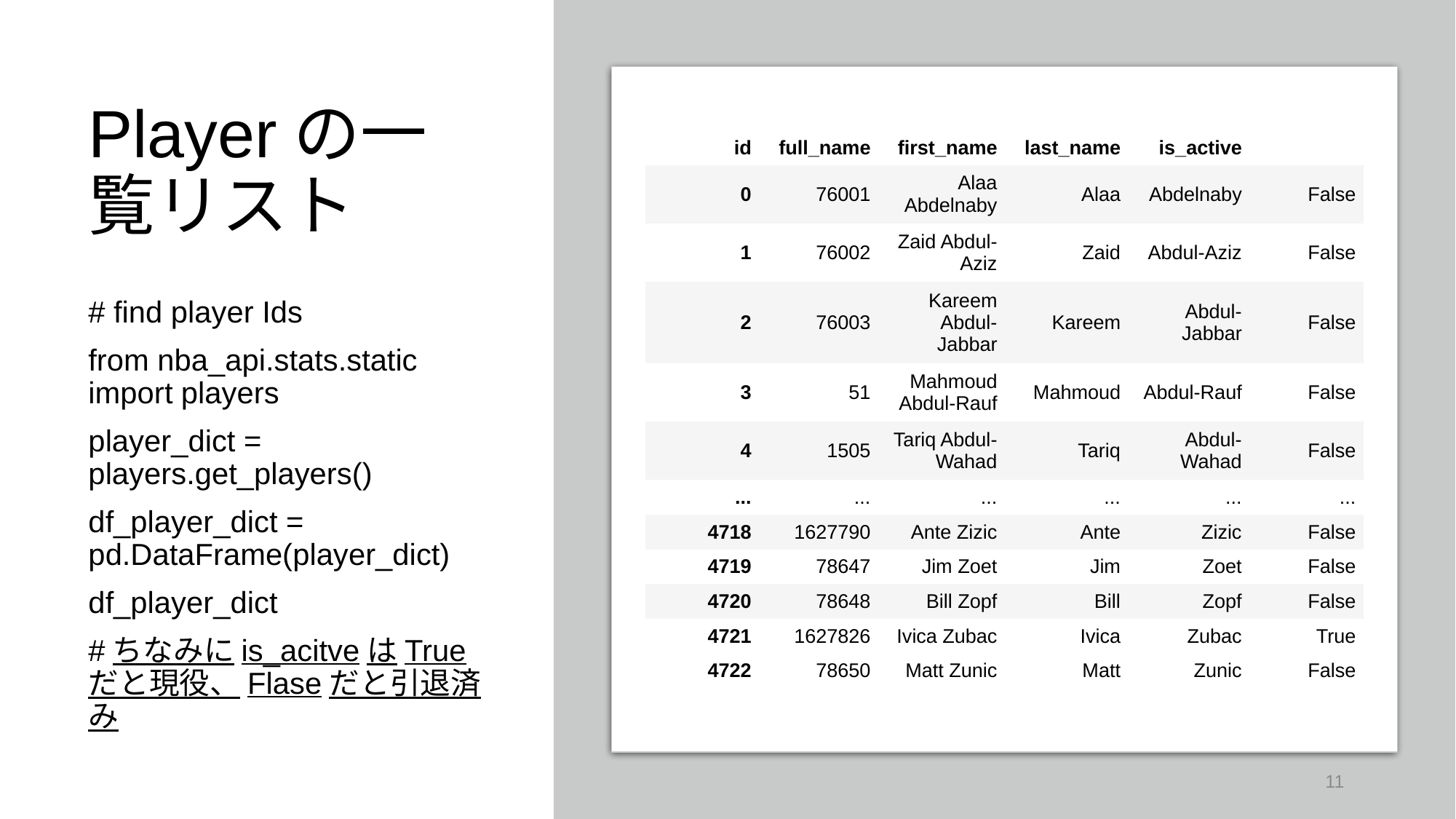

# Playerの一覧リスト
| id | full\_name | first\_name | last\_name | is\_active |  |
| --- | --- | --- | --- | --- | --- |
| 0 | 76001 | Alaa Abdelnaby | Alaa | Abdelnaby | False |
| 1 | 76002 | Zaid Abdul-Aziz | Zaid | Abdul-Aziz | False |
| 2 | 76003 | Kareem Abdul-Jabbar | Kareem | Abdul-Jabbar | False |
| 3 | 51 | Mahmoud Abdul-Rauf | Mahmoud | Abdul-Rauf | False |
| 4 | 1505 | Tariq Abdul-Wahad | Tariq | Abdul-Wahad | False |
| ... | ... | ... | ... | ... | ... |
| 4718 | 1627790 | Ante Zizic | Ante | Zizic | False |
| 4719 | 78647 | Jim Zoet | Jim | Zoet | False |
| 4720 | 78648 | Bill Zopf | Bill | Zopf | False |
| 4721 | 1627826 | Ivica Zubac | Ivica | Zubac | True |
| 4722 | 78650 | Matt Zunic | Matt | Zunic | False |
# find player Ids
from nba_api.stats.static import players
player_dict = players.get_players()
df_player_dict = pd.DataFrame(player_dict)
df_player_dict
#ちなみにis_acitveはTrueだと現役、Flaseだと引退済み
11